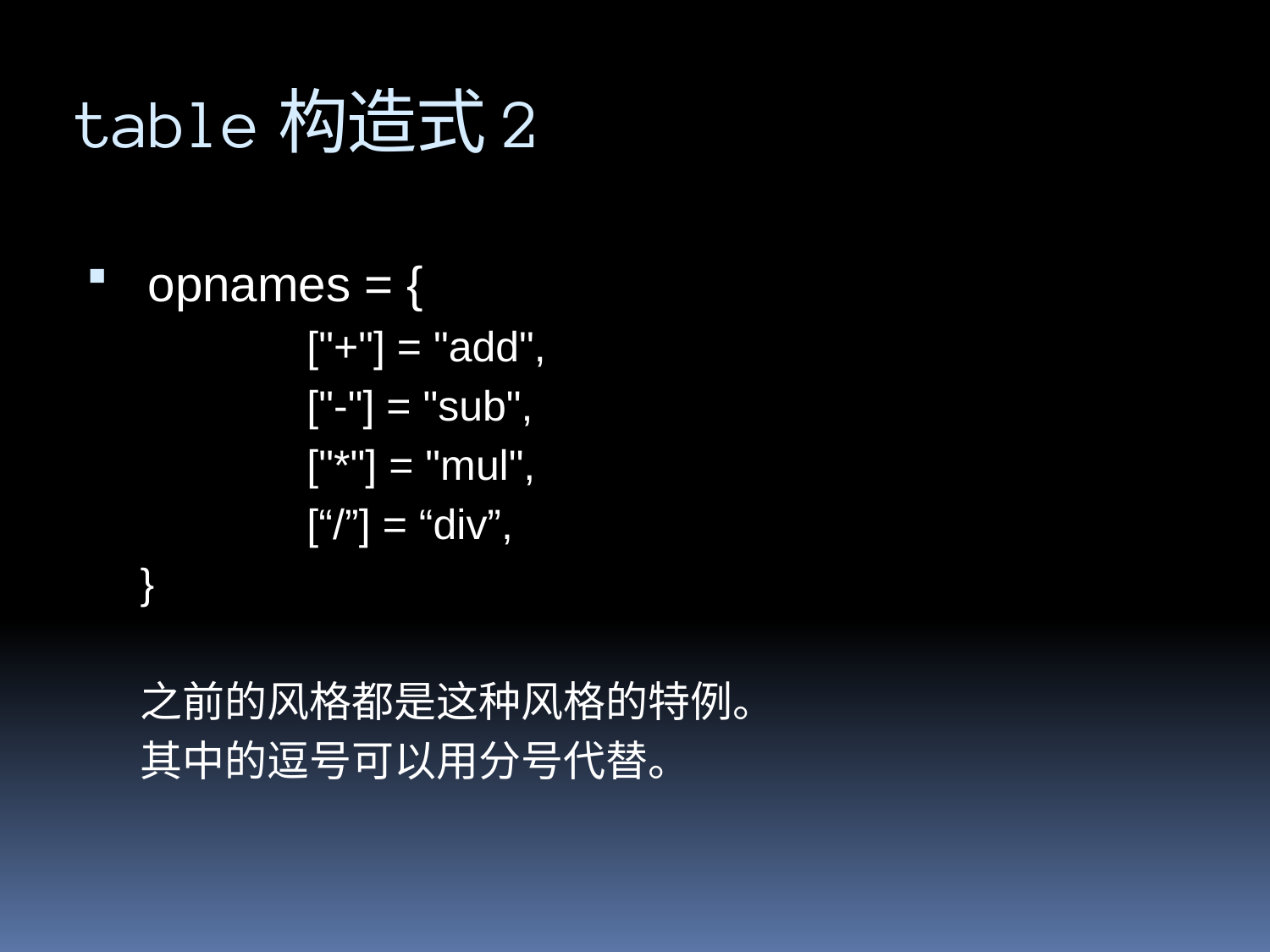

# table构造式2
 opnames = {
		["+"] = "add",
		["-"] = "sub",
		["*"] = "mul",
		[“/”] = “div”,
}

之前的风格都是这种风格的特例。
其中的逗号可以用分号代替。